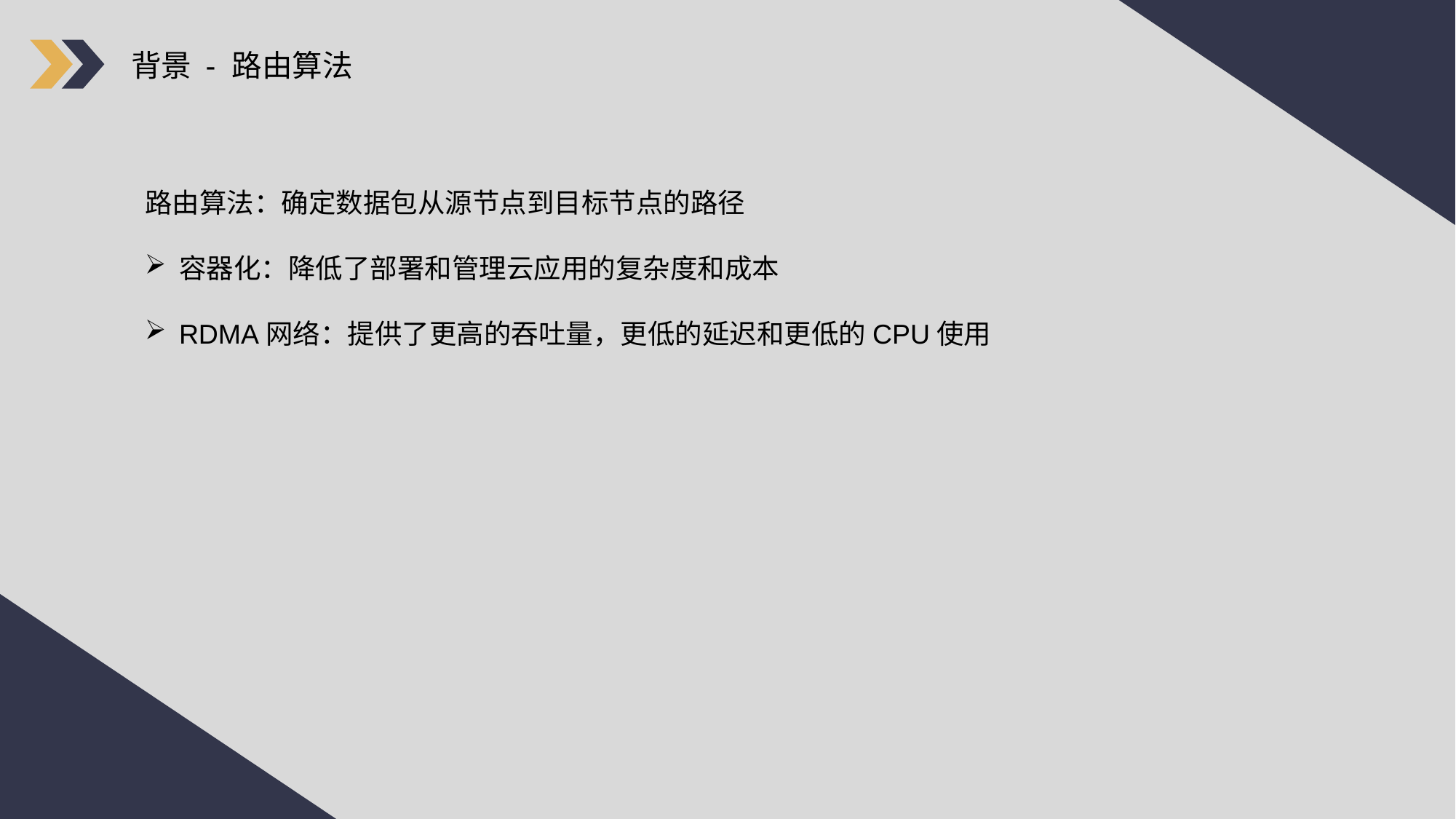

背景 - 路由算法
路由算法：确定数据包从源节点到目标节点的路径
容器化：降低了部署和管理云应用的复杂度和成本
RDMA网络：提供了更高的吞吐量，更低的延迟和更低的CPU使用